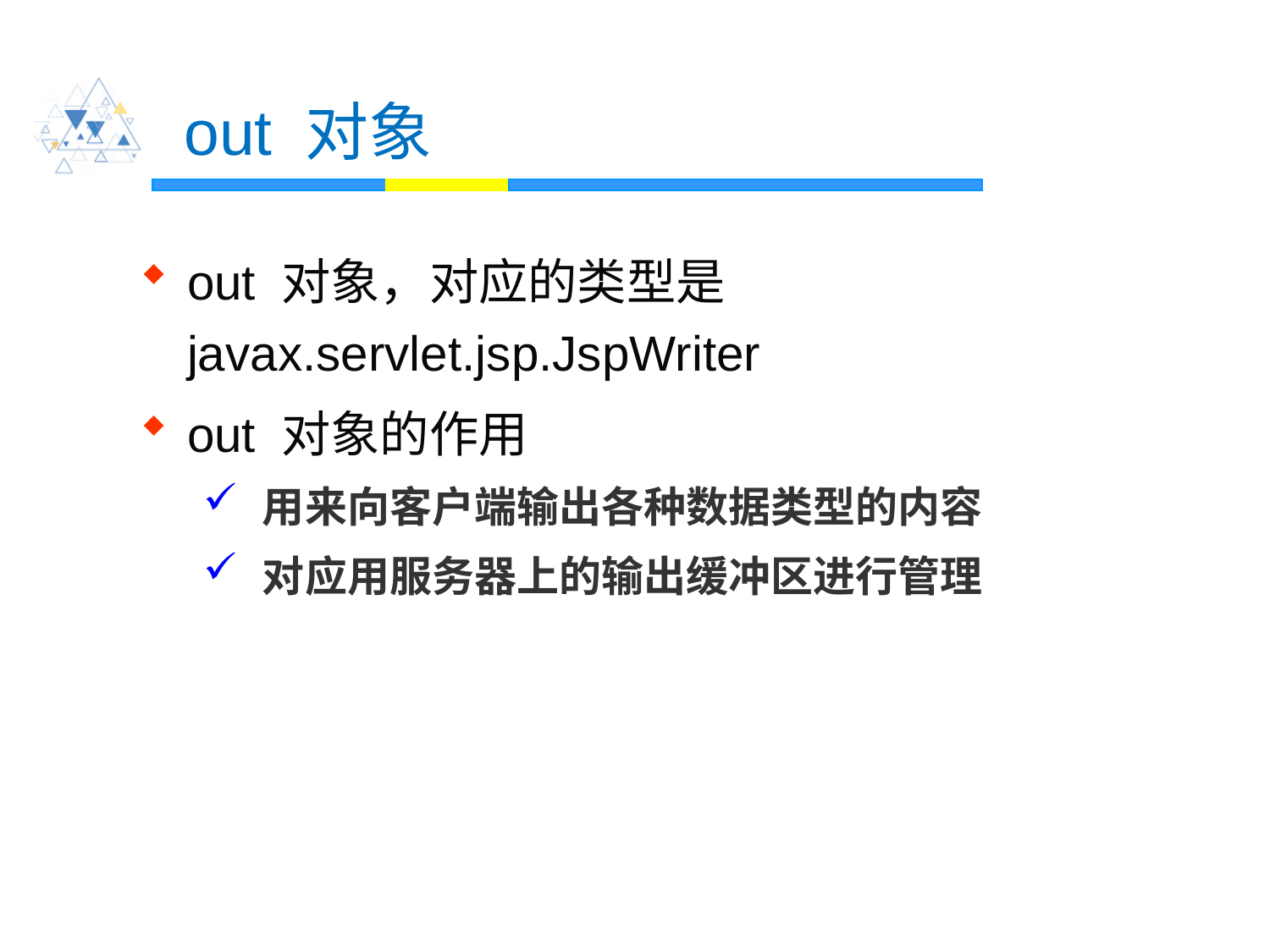

# out 对象
out 对象，对应的类型是    javax.servlet.jsp.JspWriter
out 对象的作用
 用来向客户端输出各种数据类型的内容
 对应用服务器上的输出缓冲区进行管理